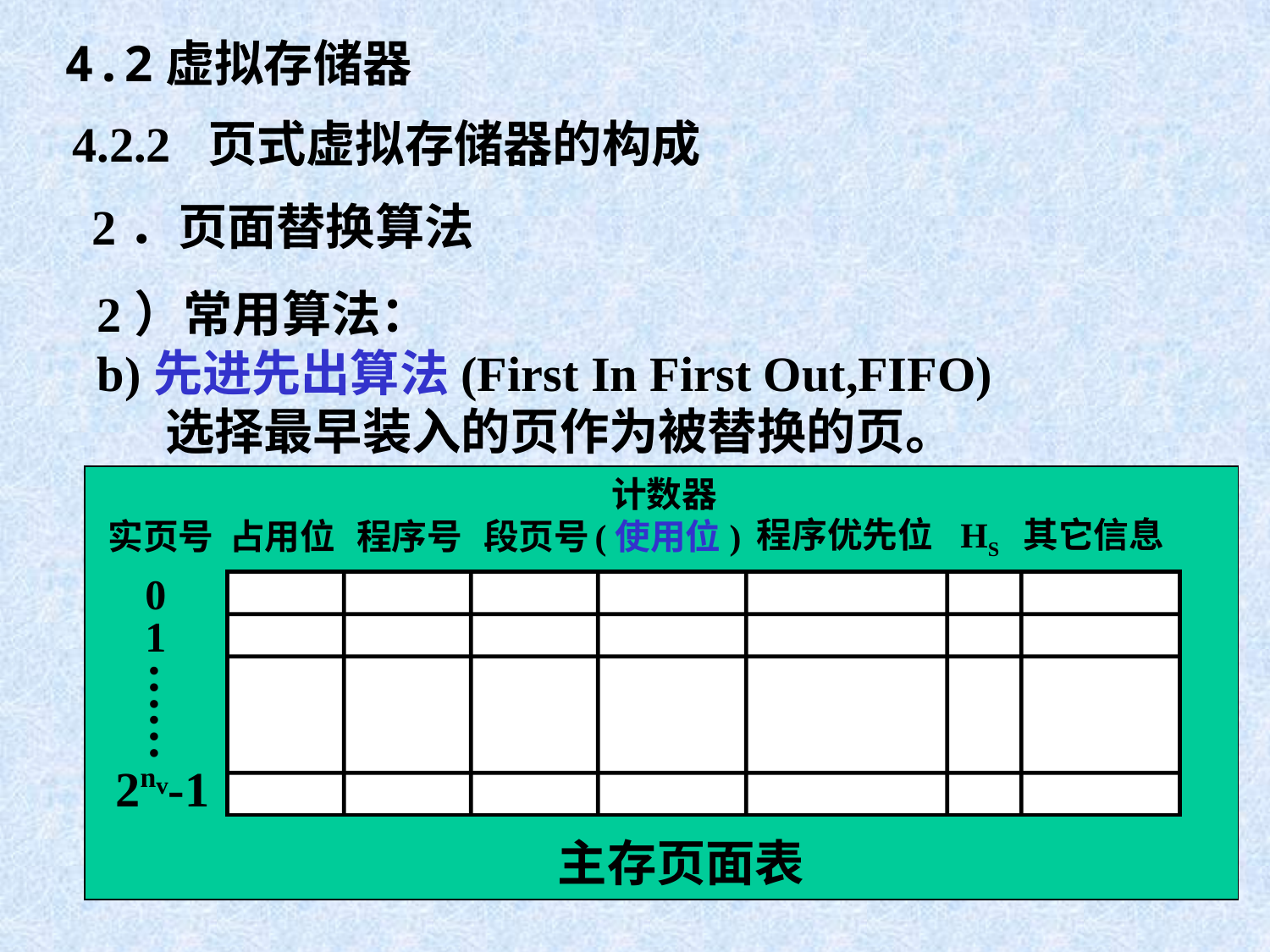

4.2虚拟存储器
4.2.2  页式虚拟存储器的构成
2．页面替换算法
2）常用算法：
b)先进先出算法(First In First Out,FIFO)
     选择最早装入的页作为被替换的页。

 计数器
(使用位)
程序优先位
HS
其它信息
实页号
占用位
程序号
段页号
0

1

……

2nv-1

主存页面表